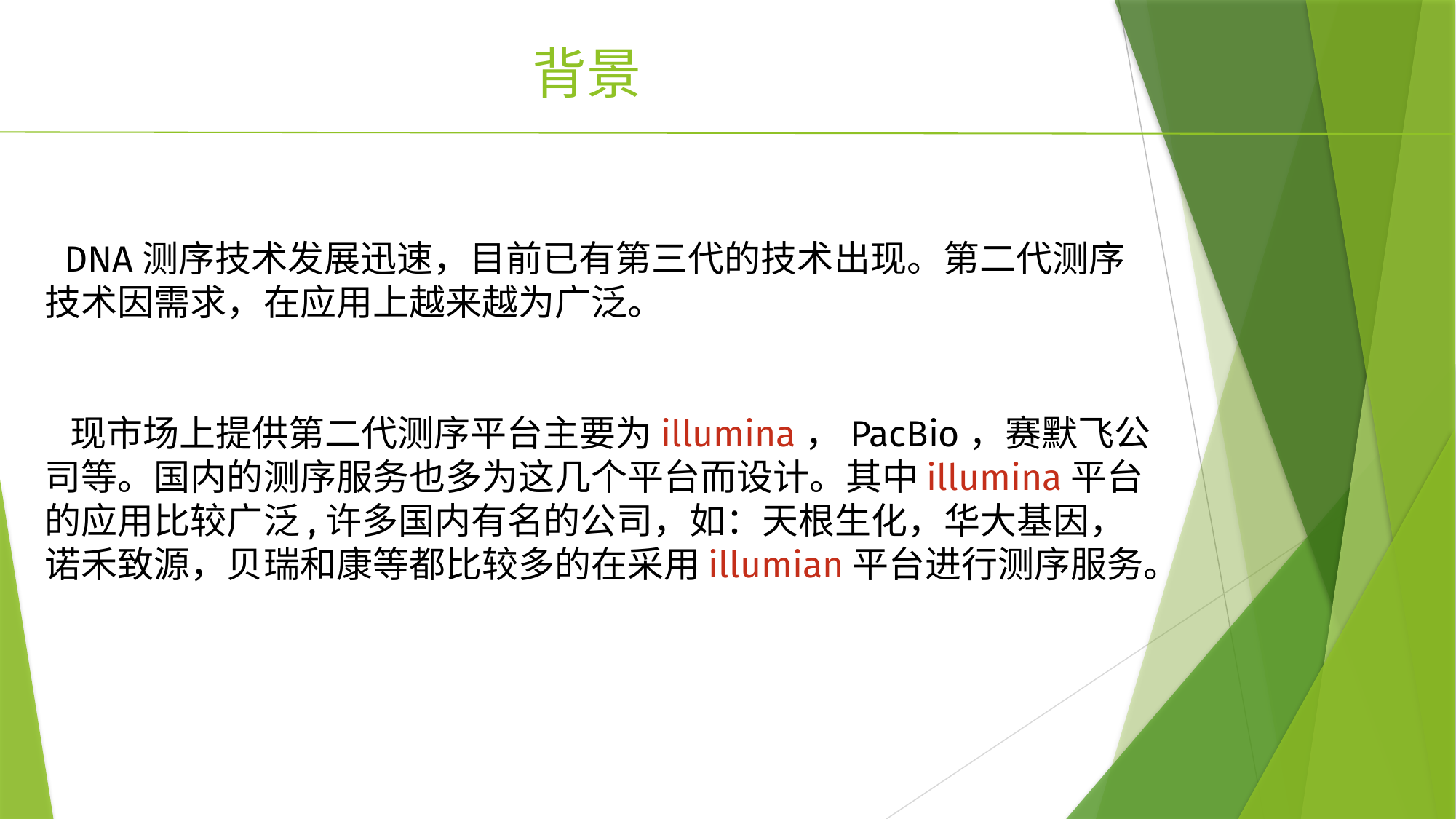

# 背景
  DNA测序技术发展迅速，目前已有第三代的技术出现。第二代测序技术因需求，在应用上越来越为广泛。

  现市场上提供第二代测序平台主要为illumina，PacBio，赛默飞公司等。国内的测序服务也多为这几个平台而设计。其中illumina平台的应用比较广泛,许多国内有名的公司，如：天根生化，华大基因，诺禾致源，贝瑞和康等都比较多的在采用illumian平台进行测序服务。